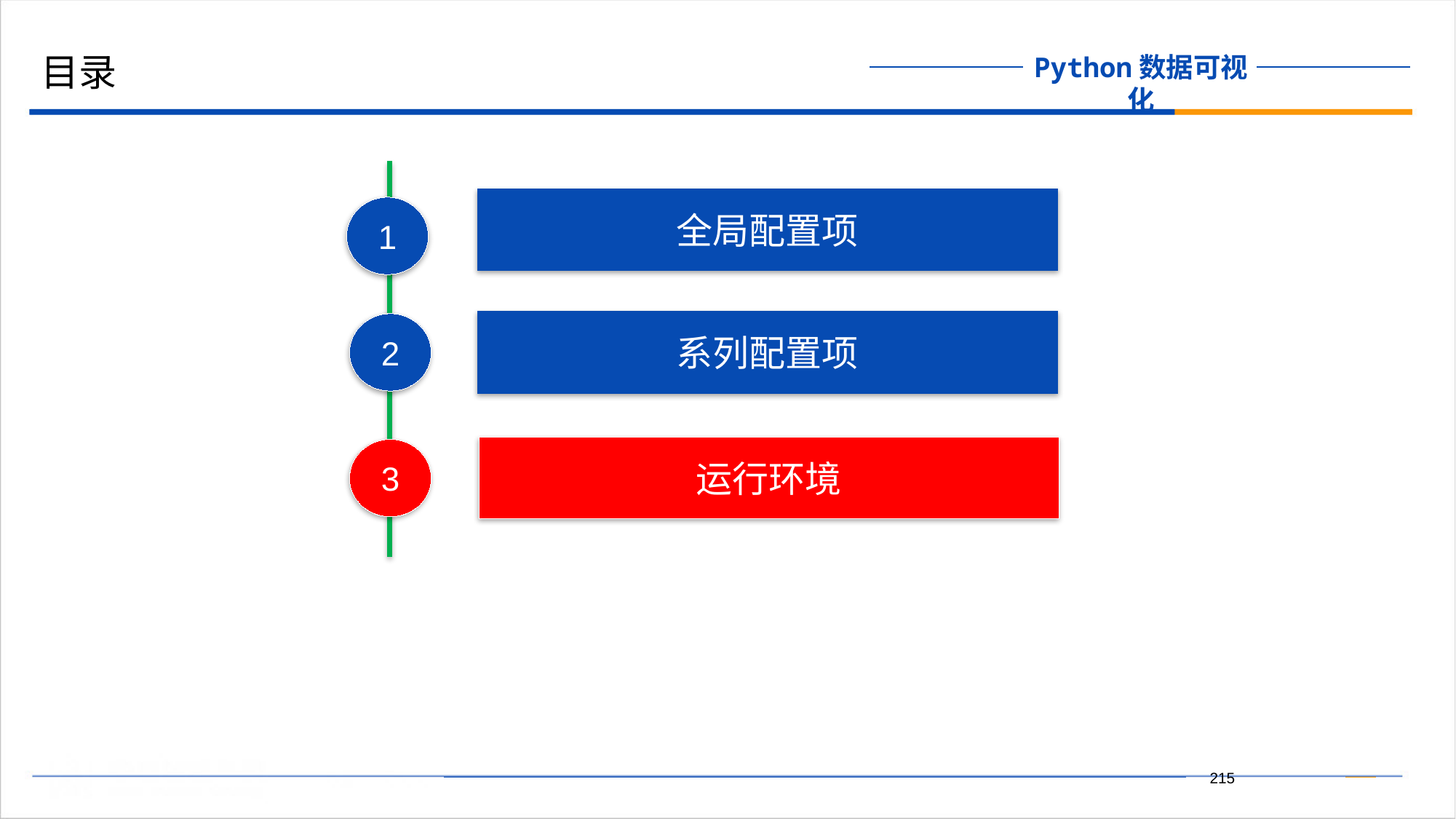

目录
全局配置项
1
系列配置项
2
运行环境
3